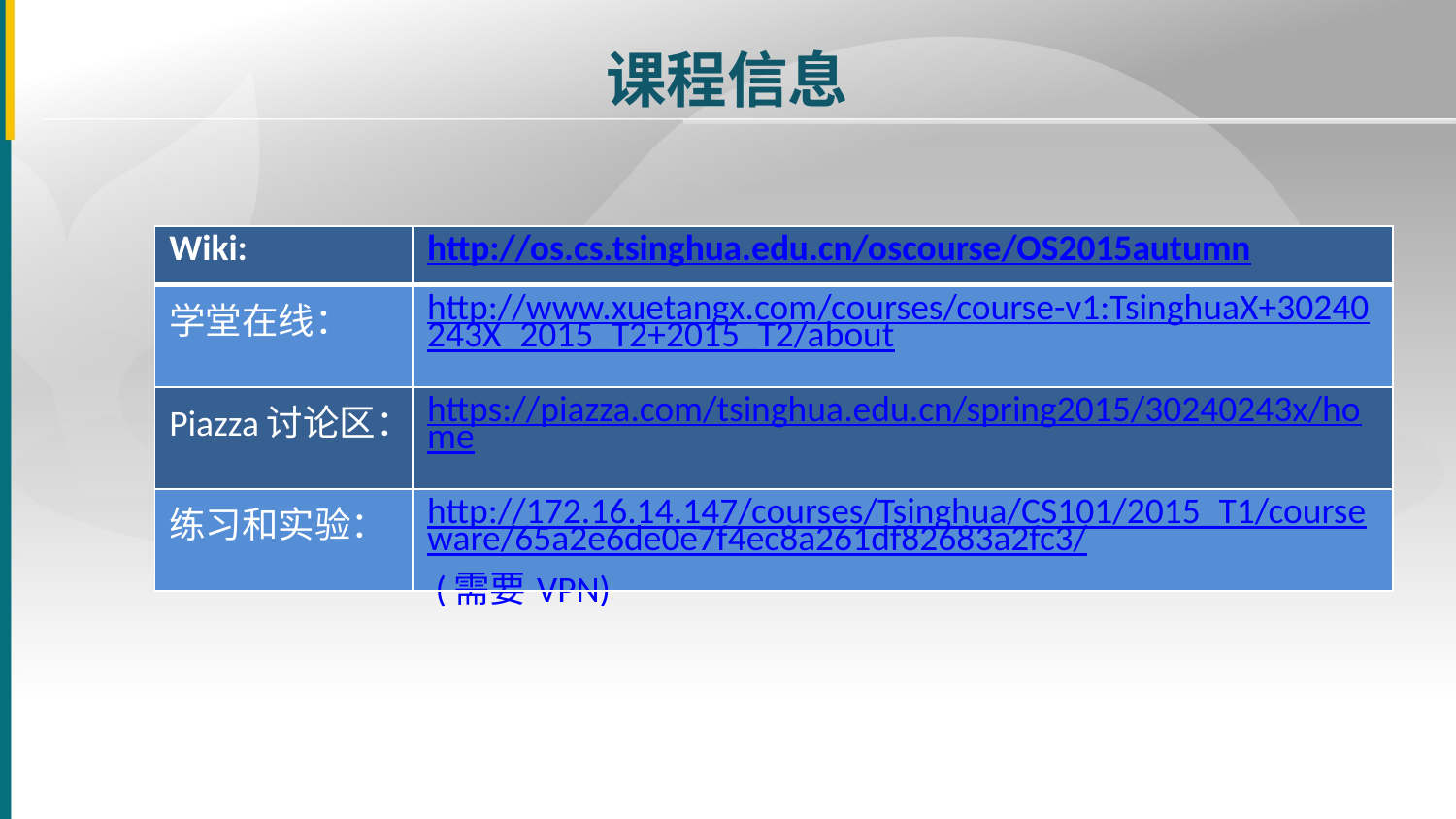

课程信息
| Wiki: | http://os.cs.tsinghua.edu.cn/oscourse/OS2015autumn |
| --- | --- |
| 学堂在线： | http://www.xuetangx.com/courses/course-v1:TsinghuaX+30240243X\_2015\_T2+2015\_T2/about |
| Piazza讨论区： | https://piazza.com/tsinghua.edu.cn/spring2015/30240243x/home |
| 练习和实验： | http://172.16.14.147/courses/Tsinghua/CS101/2015\_T1/courseware/65a2e6de0e7f4ec8a261df82683a2fc3/ (需要VPN) |